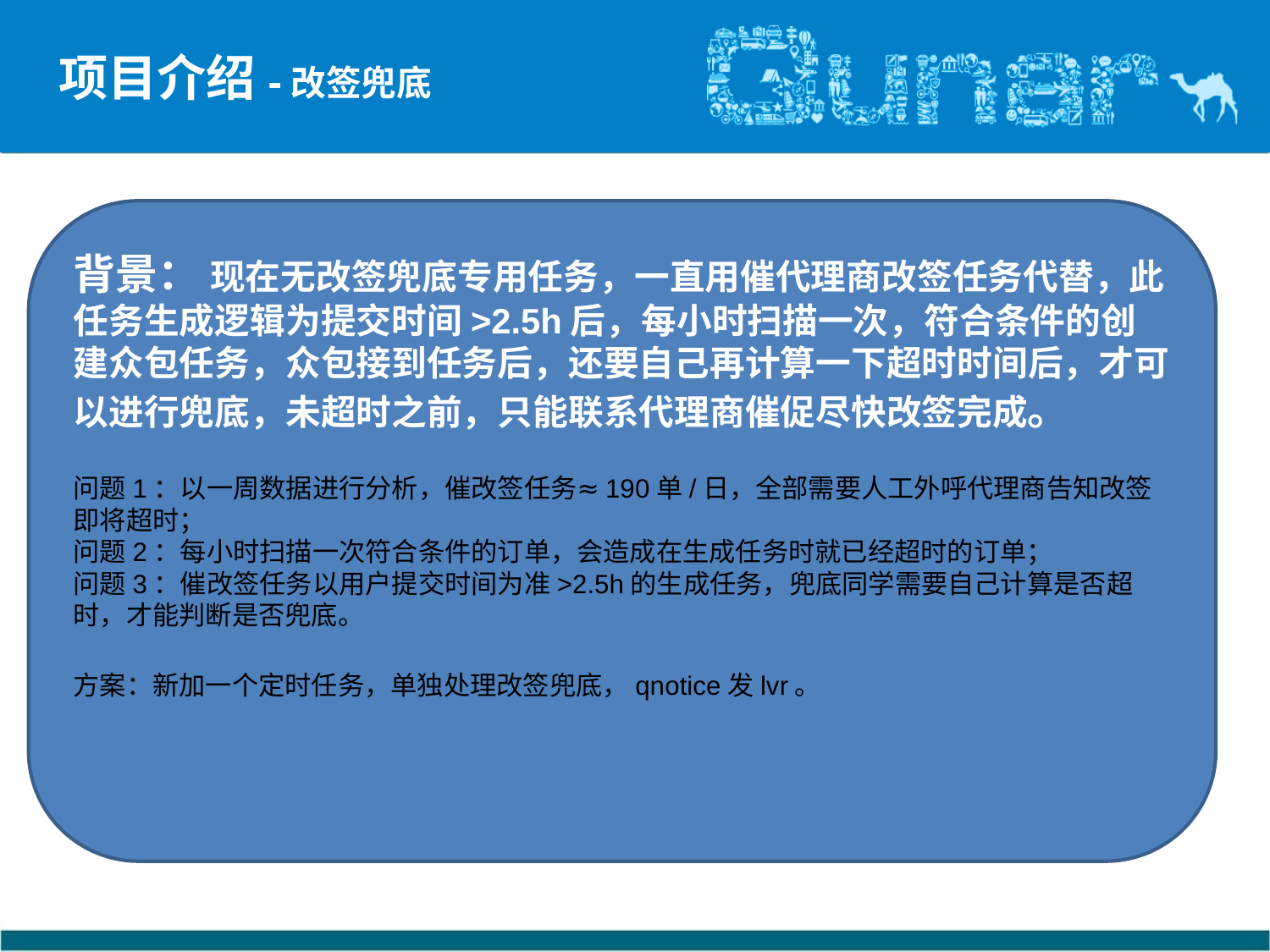

项目介绍-改签兜底

背景： 现在无改签兜底专用任务，一直用催代理商改签任务代替，此任务生成逻辑为提交时间>2.5h后，每小时扫描一次，符合条件的创建众包任务，众包接到任务后，还要自己再计算一下超时时间后，才可以进行兜底，未超时之前，只能联系代理商催促尽快改签完成。

问题1：以一周数据进行分析，催改签任务≈190单/日，全部需要人工外呼代理商告知改签即将超时；
问题2：每小时扫描一次符合条件的订单，会造成在生成任务时就已经超时的订单；
问题3：催改签任务以用户提交时间为准>2.5h的生成任务，兜底同学需要自己计算是否超时，才能判断是否兜底。

方案：新加一个定时任务，单独处理改签兜底，qnotice发lvr。